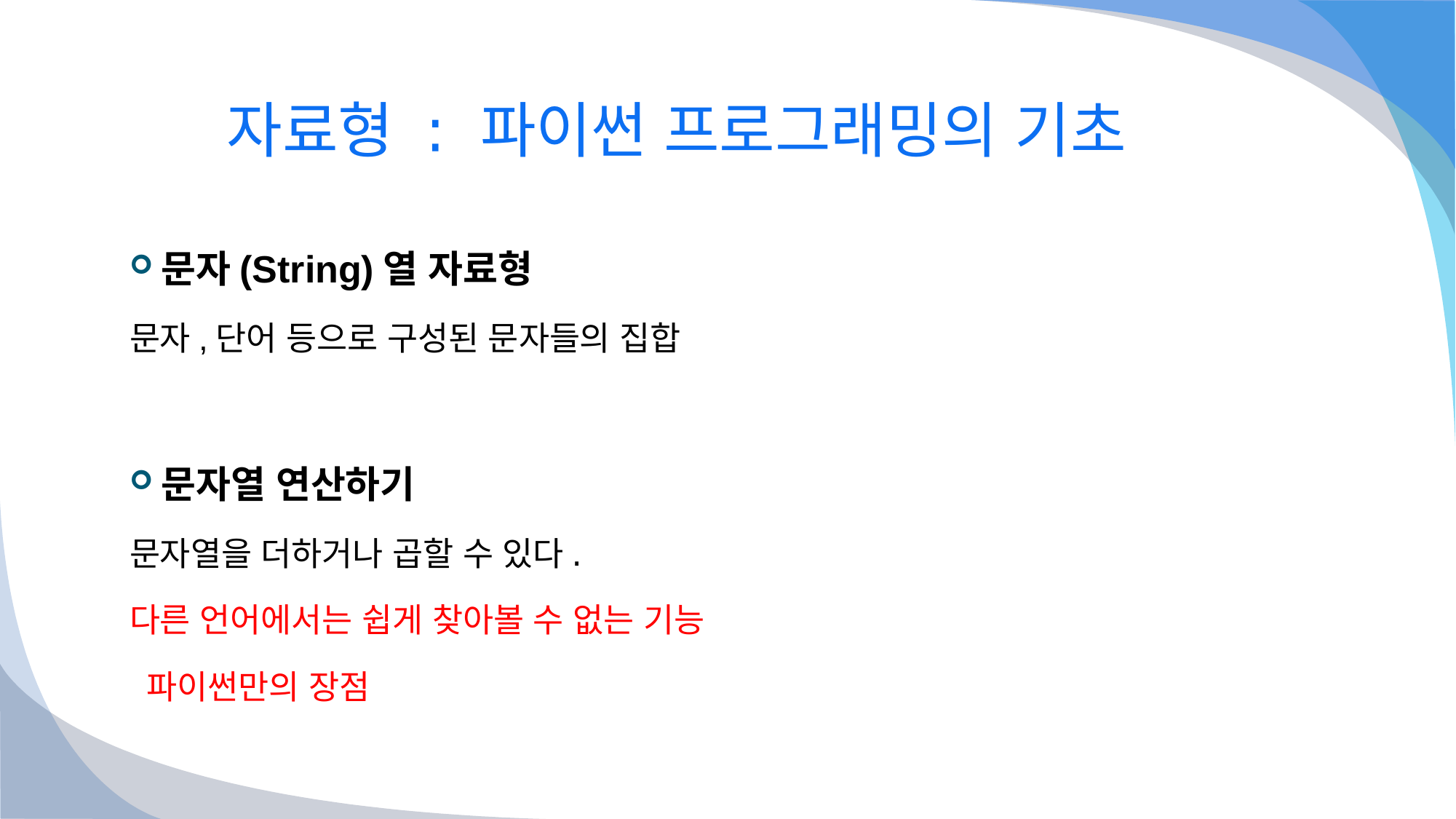

# 자료형 : 파이썬 프로그래밍의 기초
문자(String)열 자료형
문자,단어 등으로 구성된 문자들의 집합

문자열 연산하기
문자열을 더하거나 곱할 수 있다.
다른 언어에서는 쉽게 찾아볼 수 없는 기능으로
 파이썬만의 장점